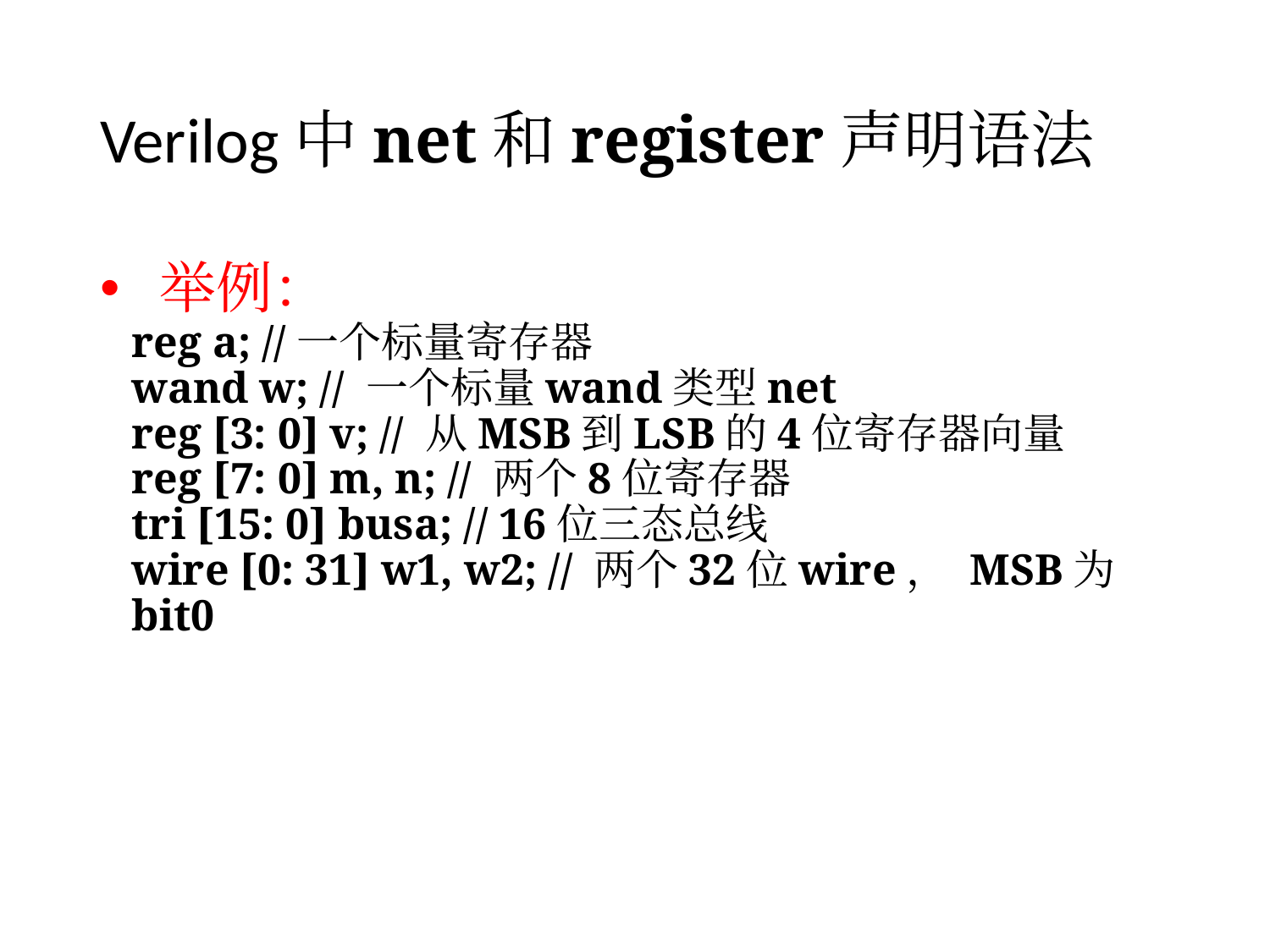

# Verilog中net和register声明语法

 举例：
reg a; //一个标量寄存器
wand w; // 一个标量wand类型net
reg [3: 0] v; // 从MSB到LSB的4位寄存器向量
reg [7: 0] m, n; // 两个8位寄存器
tri [15: 0] busa; // 16位三态总线
wire [0: 31] w1, w2; // 两个32位wire， MSB为bit0